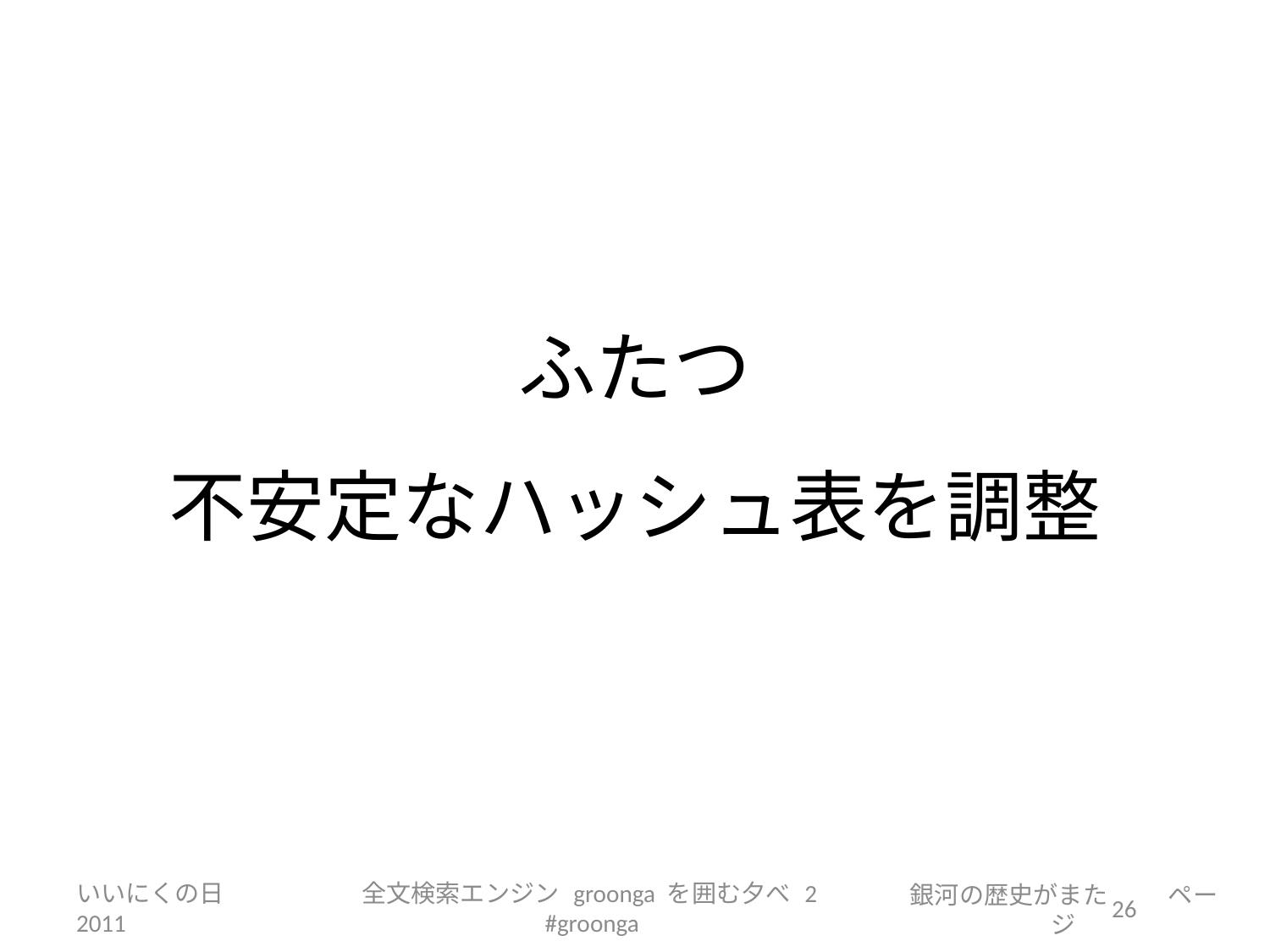

# ふたつ 不安定なハッシュ表を調整 「不埒な悪行三昧」
いいにくの日 2011
全文検索エンジン groonga を囲む夕べ 2  #groonga
26